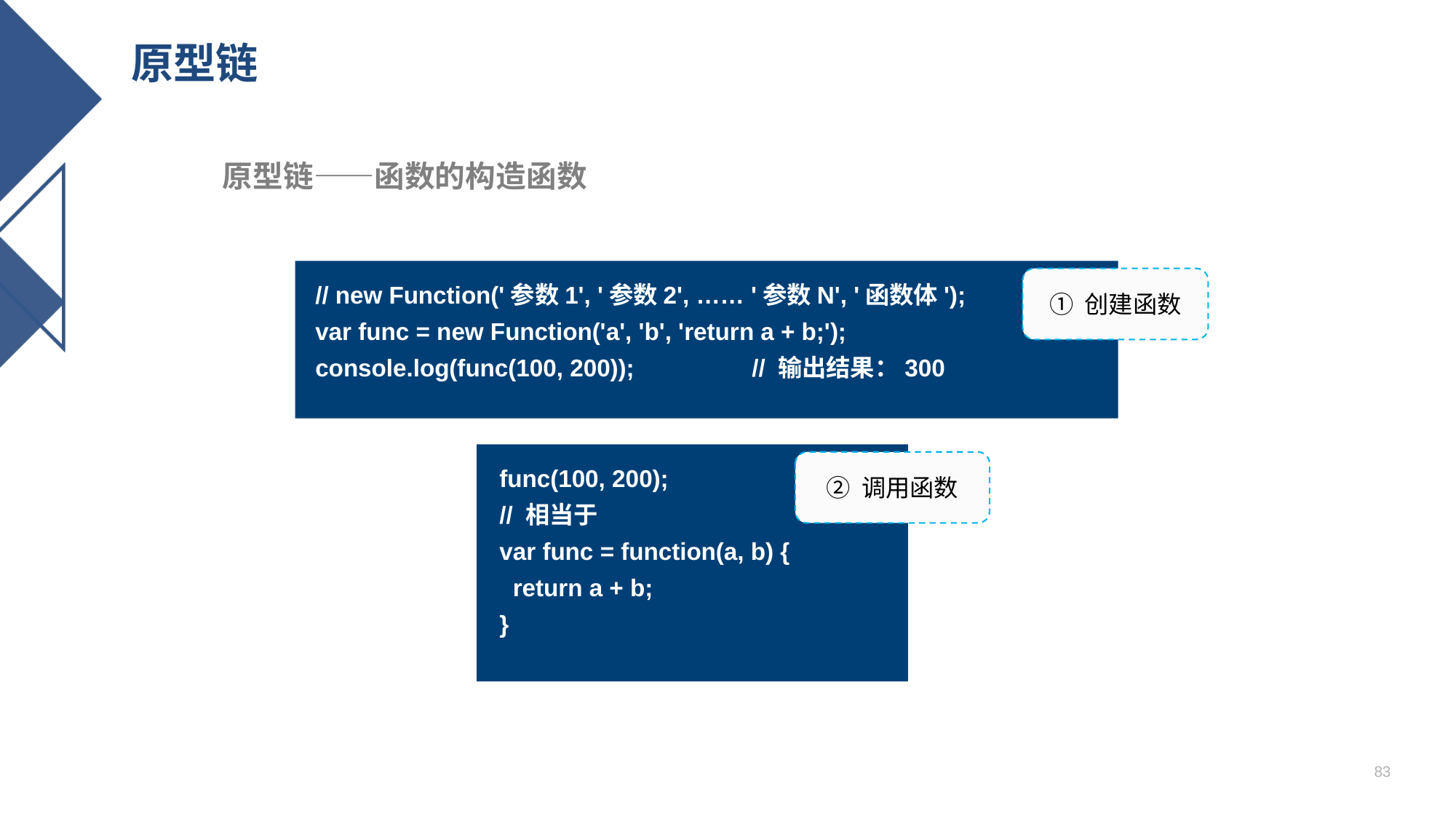

# 原型链
原型链——函数的构造函数

// new Function('参数1', '参数2', …… '参数N', '函数体');
var func = new Function('a', 'b', 'return a + b;');
console.log(func(100, 200));		// 输出结果：300
① 创建函数

func(100, 200);
// 相当于
var func = function(a, b) {
  return a + b;
}
② 调用函数
83